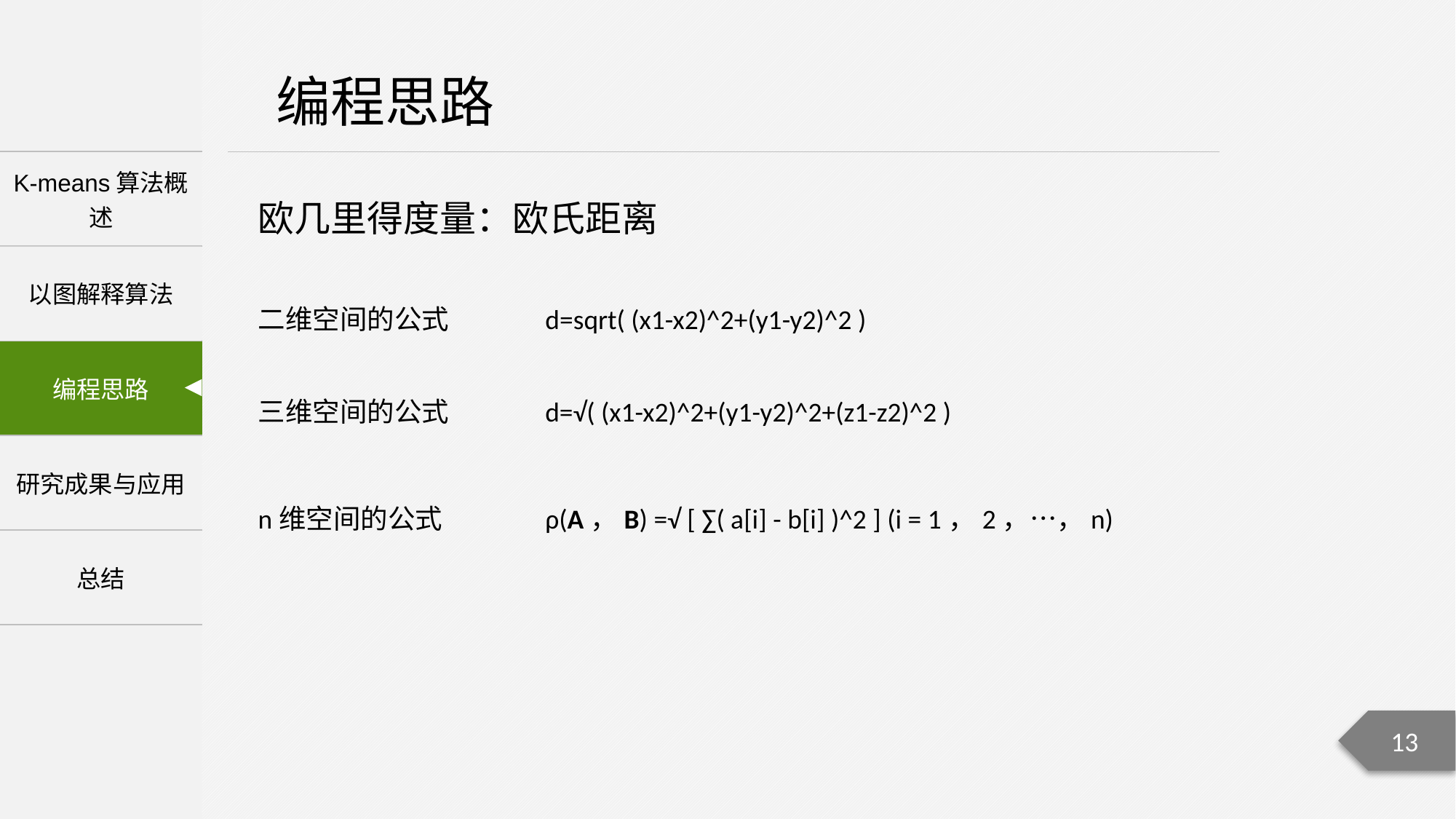

欧几里得度量：欧氏距离
二维空间的公式
d=sqrt( (x1-x2)^2+(y1-y2)^2 )
三维空间的公式
d=√( (x1-x2)^2+(y1-y2)^2+(z1-z2)^2 )
n维空间的公式
ρ(A，B) =√ [ ∑( a[i] - b[i] )^2 ] (i = 1，2，…，n)